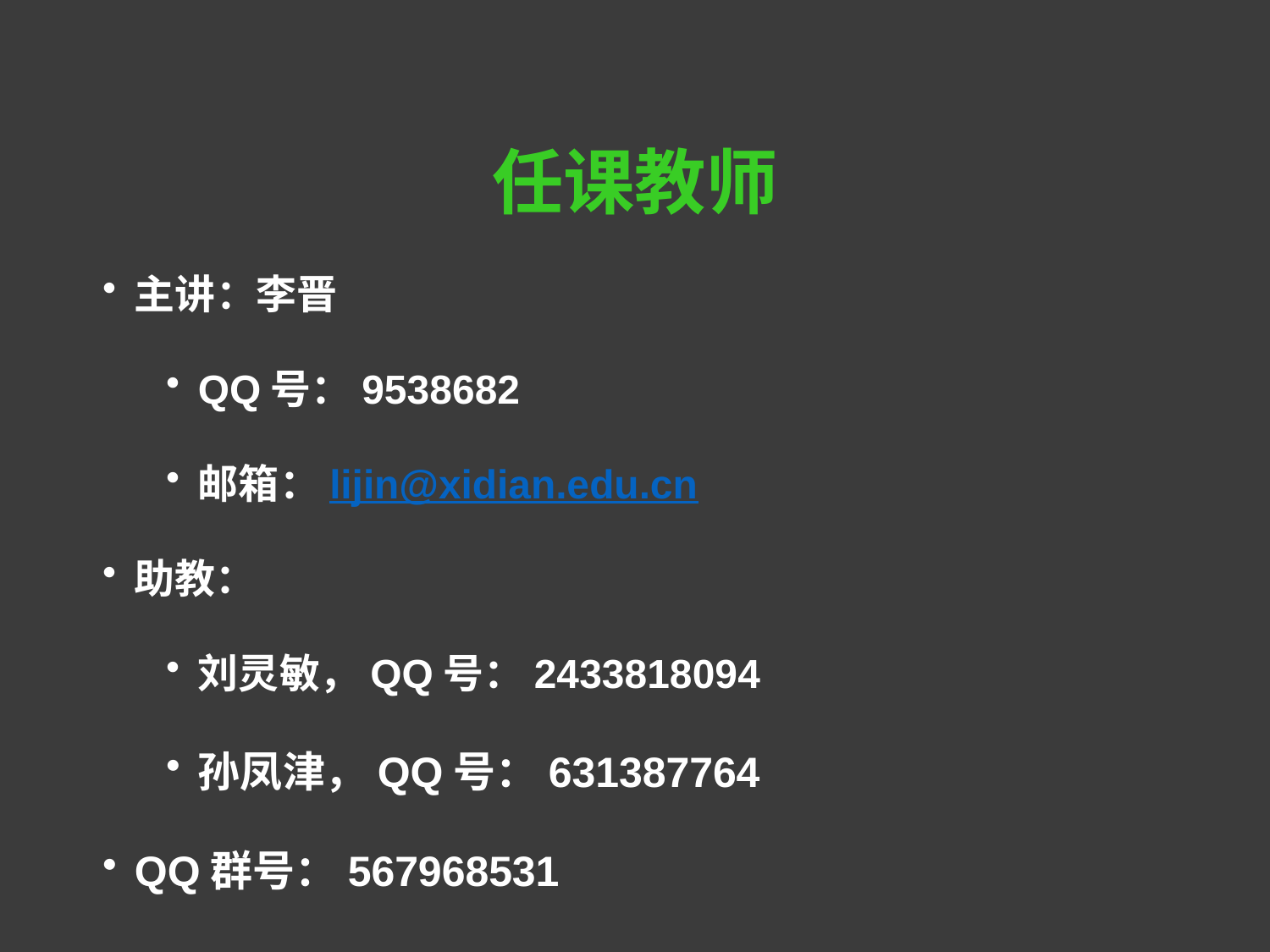

任课教师
主讲：李晋
QQ号：9538682
邮箱：lijin@xidian.edu.cn
助教：
刘灵敏，QQ号：2433818094
孙凤津，QQ号：631387764
QQ群号：567968531